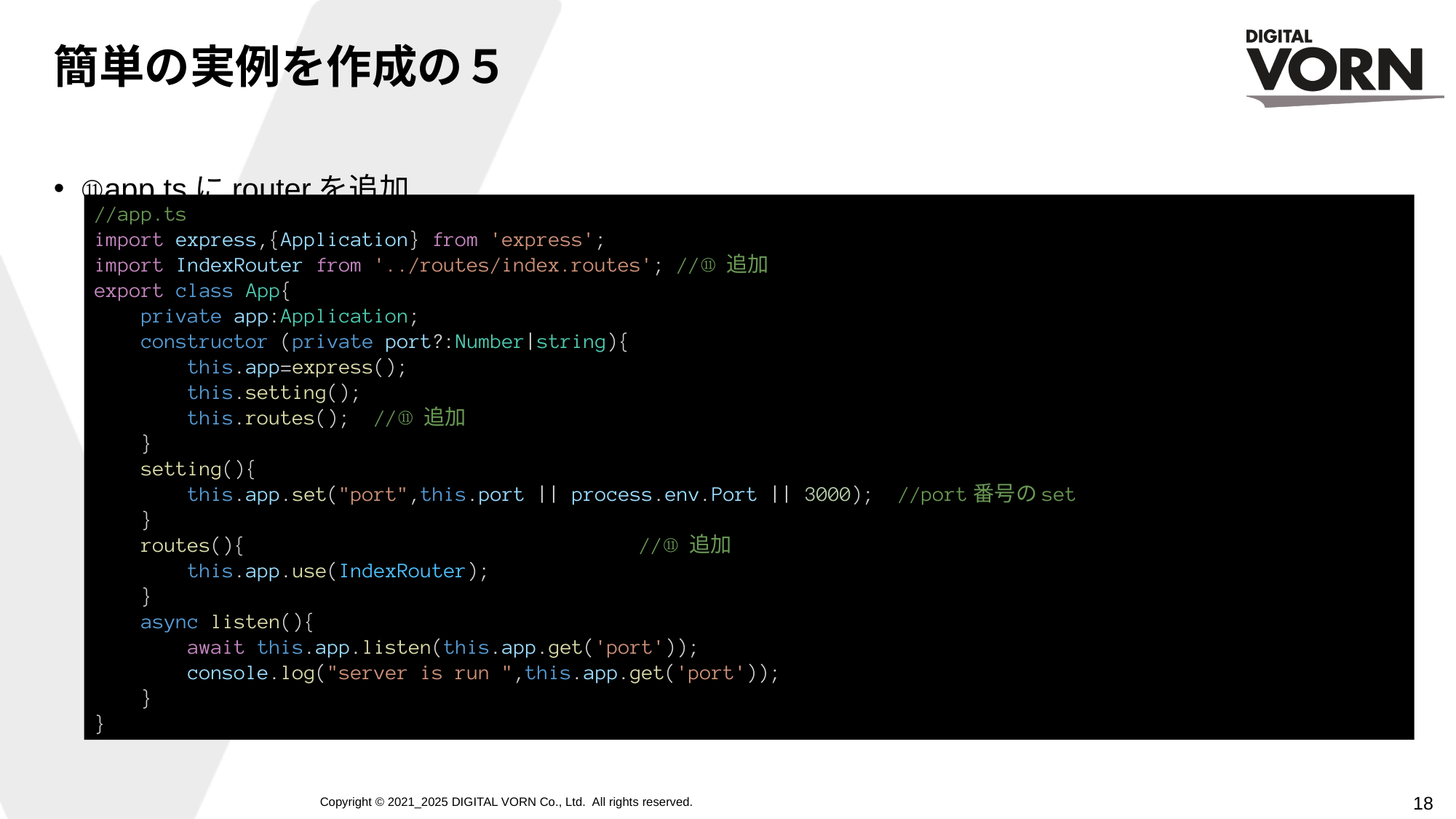

# 簡単の実例を作成の５
⑪app.tsにrouterを追加

//app.ts
import express,{Application} from 'express';
import IndexRouter from '../routes/index.routes'; //⑪追加
export class App{
    private app:Application;
    constructor (private port?:Number|string){
        this.app=express();
        this.setting();
        this.routes();  //⑪追加
    }
    setting(){
        this.app.set("port",this.port || process.env.Port || 3000);  //port番号のset
    }
    routes(){　　　　　　　　　　　　　　　　　　//⑪追加
        this.app.use(IndexRouter);
    }
    async listen(){
        await this.app.listen(this.app.get('port'));
        console.log("server is run ",this.app.get('port'));
    }
}
18
Copyright © 2021_2025 DIGITAL VORN Co., Ltd.  All rights reserved.